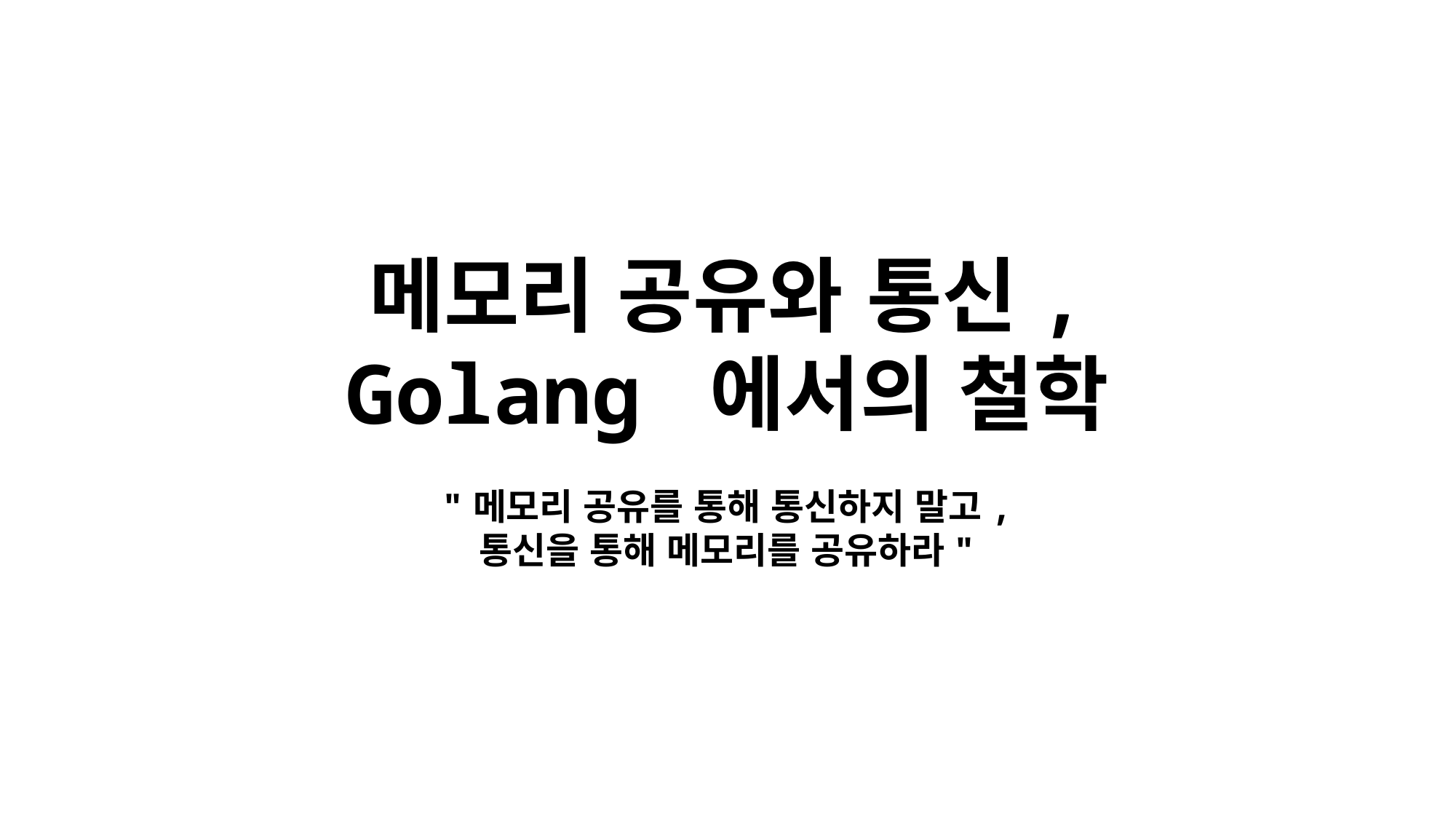

메모리 공유와 통신,
Golang 에서의 철학

"메모리 공유를 통해 통신하지 말고,
통신을 통해 메모리를 공유하라"